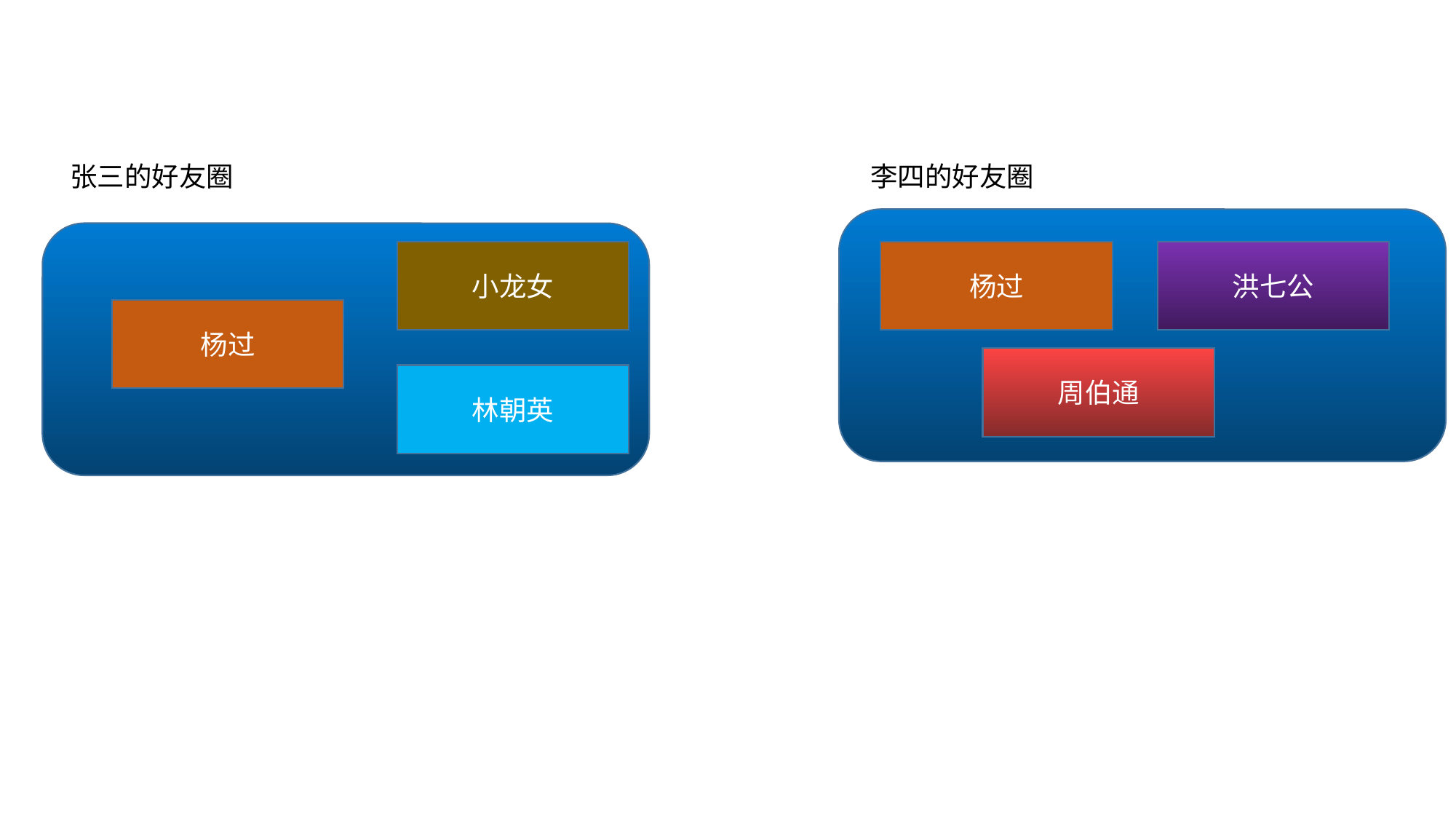

张三的好友圈
李四的好友圈

小龙女
杨过
洪七公
杨过
周伯通
林朝英